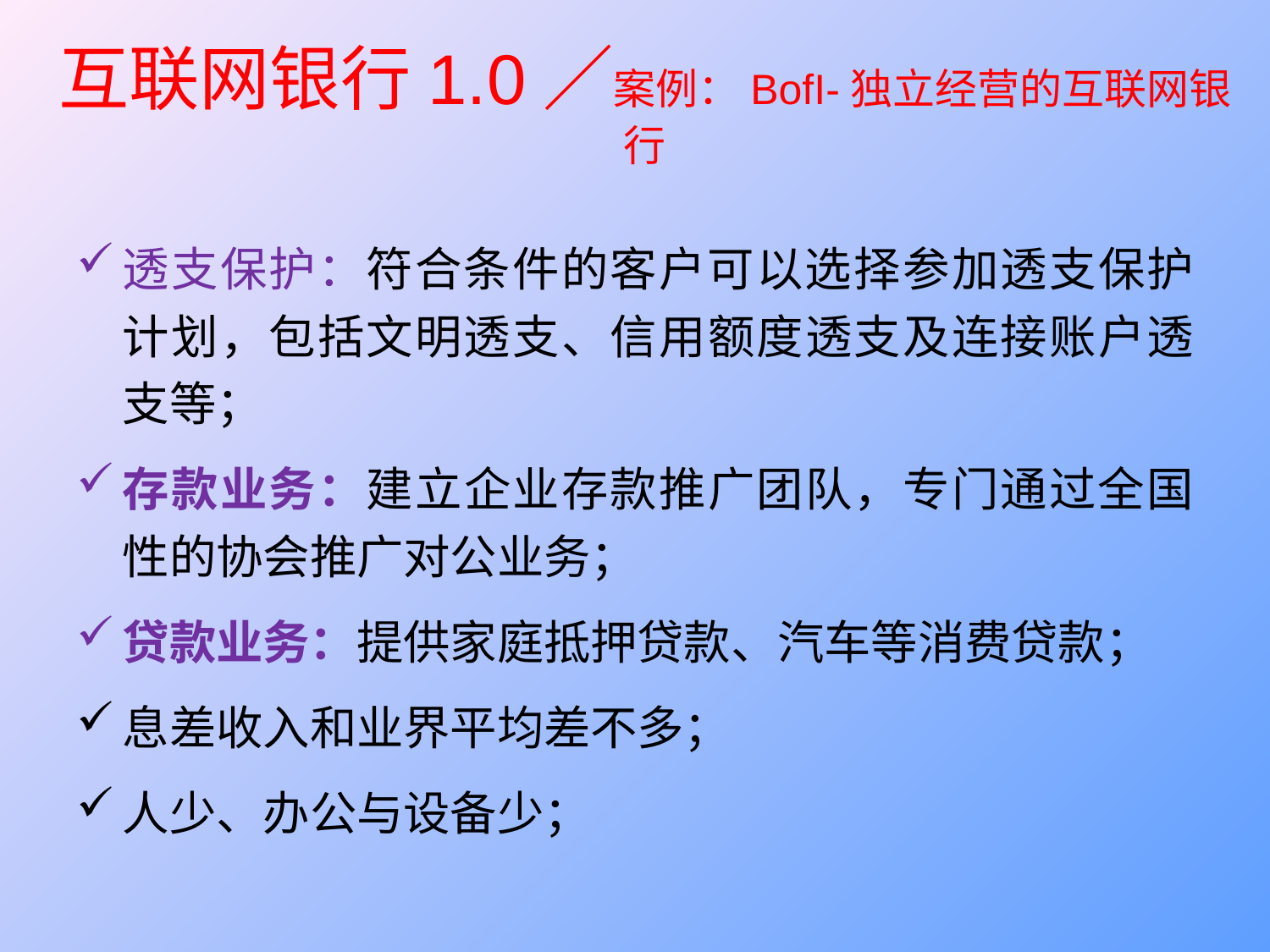

# 互联网银行1.0／案例：BofI-独立经营的互联网银行
透支保护：符合条件的客户可以选择参加透支保护计划，包括文明透支、信用额度透支及连接账户透支等；
存款业务：建立企业存款推广团队，专门通过全国性的协会推广对公业务；
贷款业务：提供家庭抵押贷款、汽车等消费贷款；
息差收入和业界平均差不多；
人少、办公与设备少；